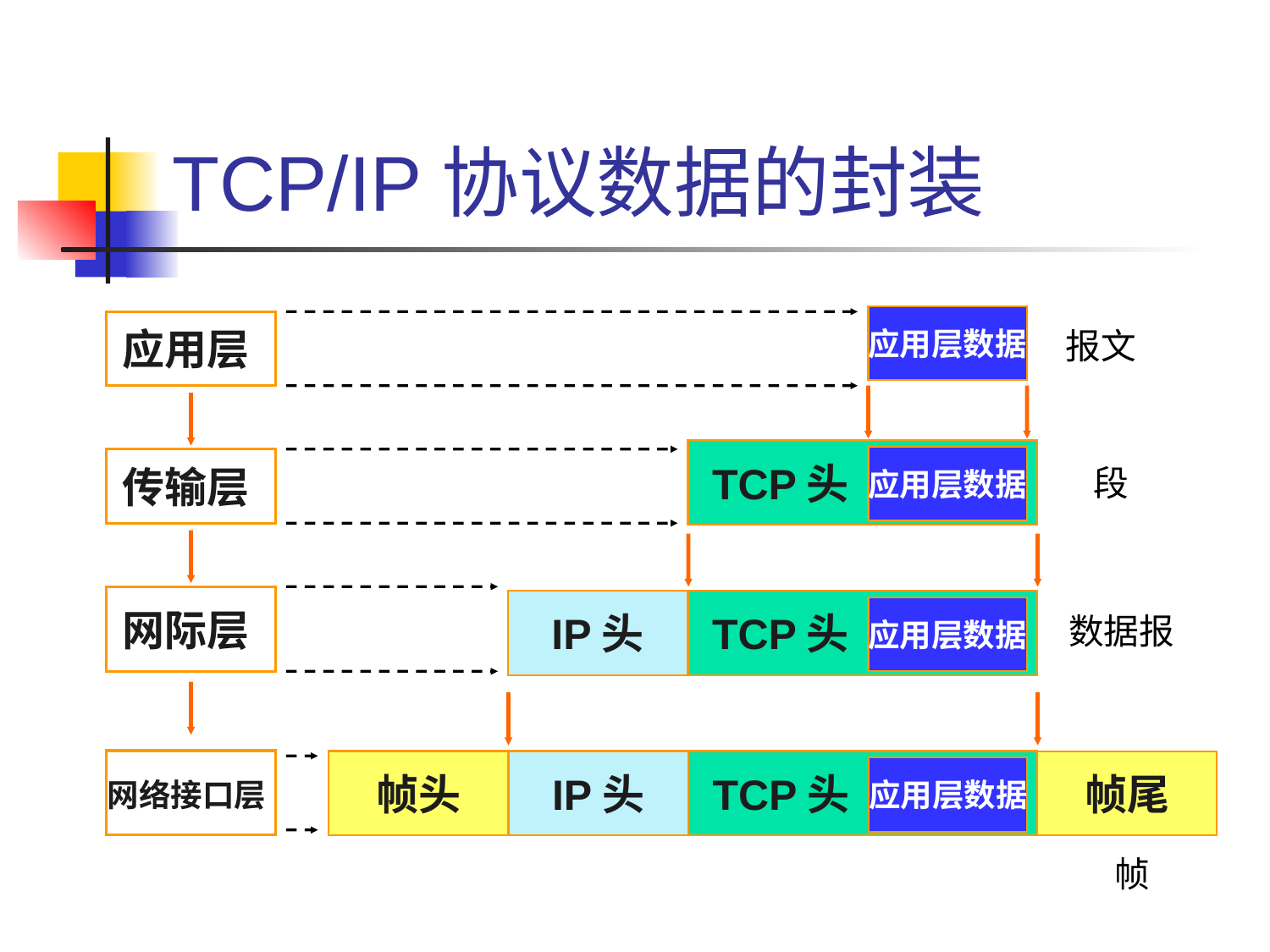

# TCP/IP协议数据的封装
应用层数据
应用层

报文

 TCP头
应用层数据
传输层

段

网际层

IP头
 TCP头
应用层数据
数据报

网络接口层
帧头
IP头
 TCP头
帧尾

应用层数据

帧